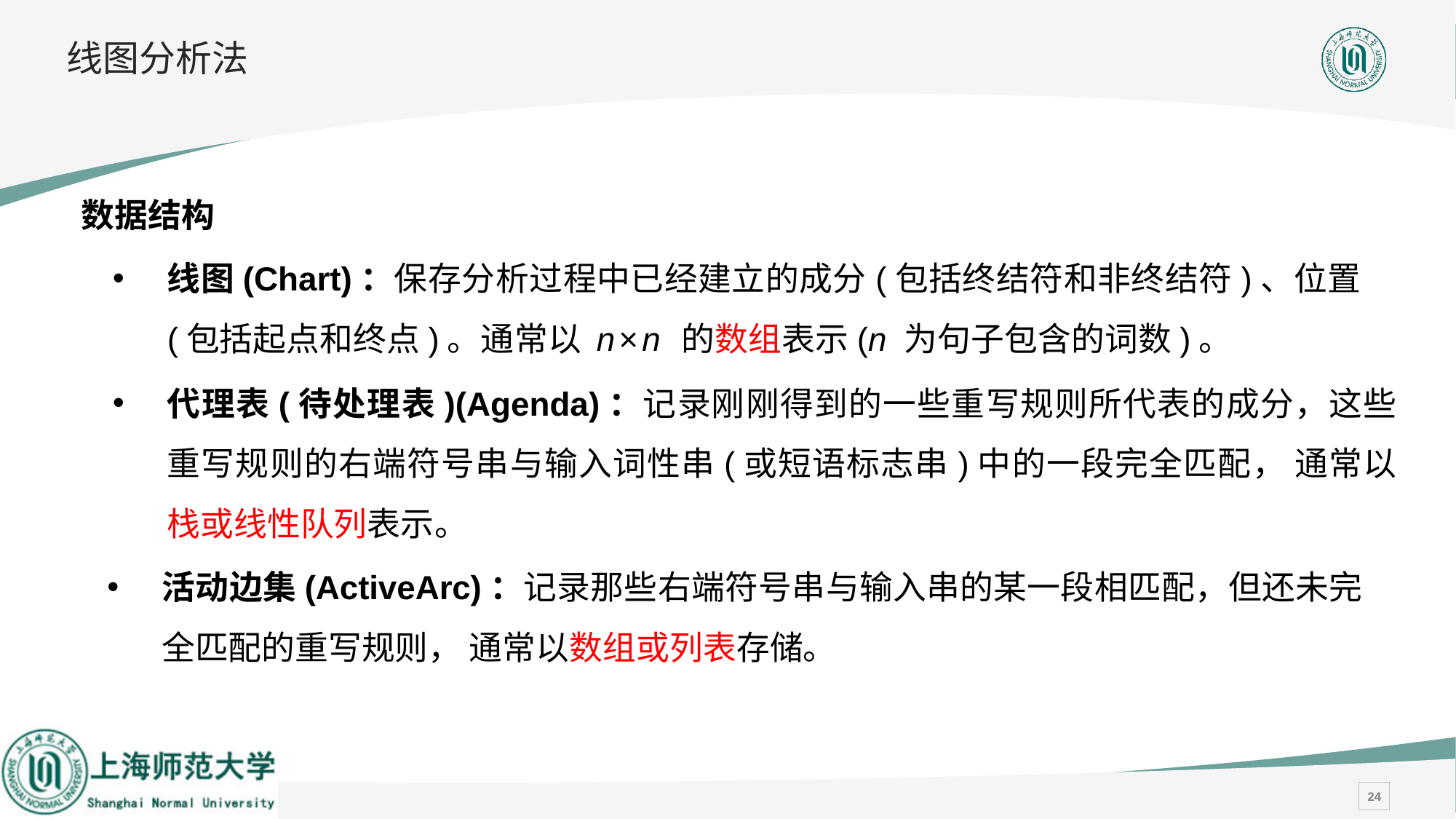

# 线图分析法
数据结构
线图(Chart)：保存分析过程中已经建立的成分(包括终结符和非终结符)、位置(包括起点和终点)。通常以 n×n 的数组表示(n 为句子包含的词数)。
代理表(待处理表)(Agenda)：记录刚刚得到的一些重写规则所代表的成分，这些重写规则的右端符号串与输入词性串(或短语标志串)中的一段完全匹配， 通常以栈或线性队列表示。
活动边集(ActiveArc)：记录那些右端符号串与输入串的某一段相匹配，但还未完全匹配的重写规则， 通常以数组或列表存储。